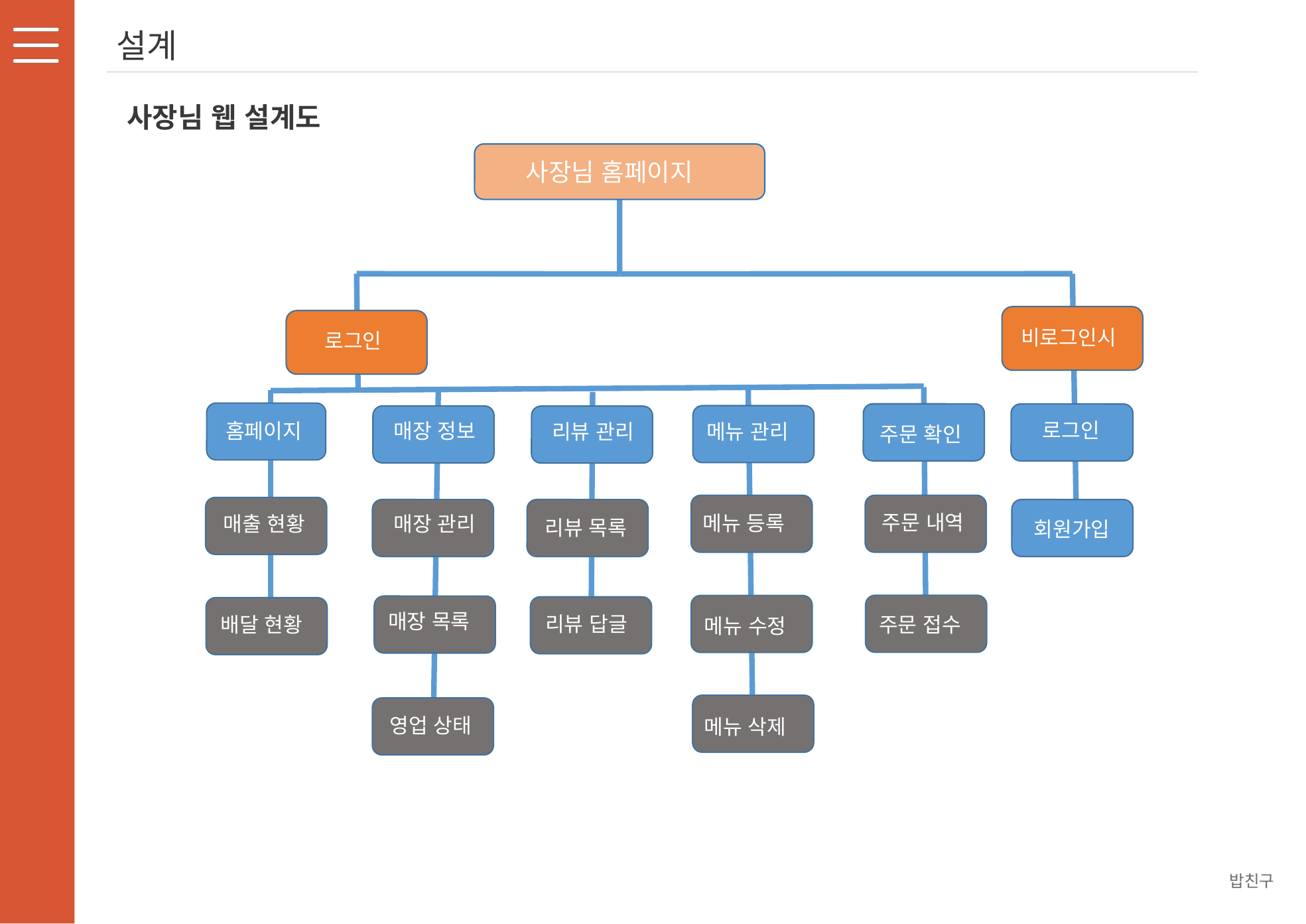

설계
사장님 웹 설계도

사장님 홈페이지

비로그인시
   로그인

로그인
매장 정보
 홈페이지
리뷰 관리
메뉴 관리
주문 확인

주문 내역
메뉴 등록
매장 관리
매출 현황
리뷰 목록
회원가입

매장 목록
리뷰 답글
주문 접수
배달 현황
메뉴 수정

영업 상태
메뉴 삭제
밥친구